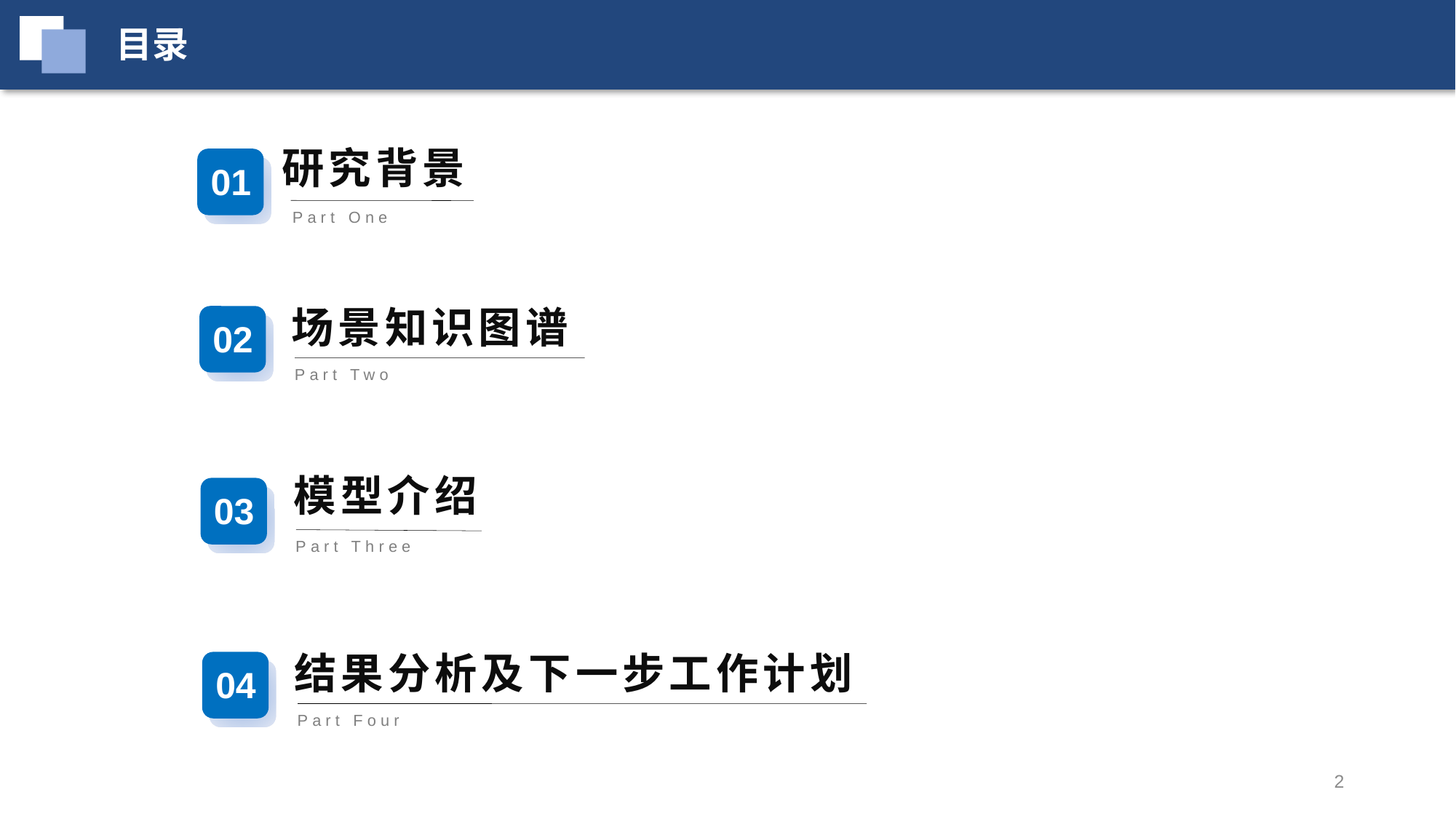

目录

研究背景

01

Part One
场景知识图谱

02

Part Two
模型介绍

03

Part Three
结果分析及下一步工作计划

04

Part Four
2